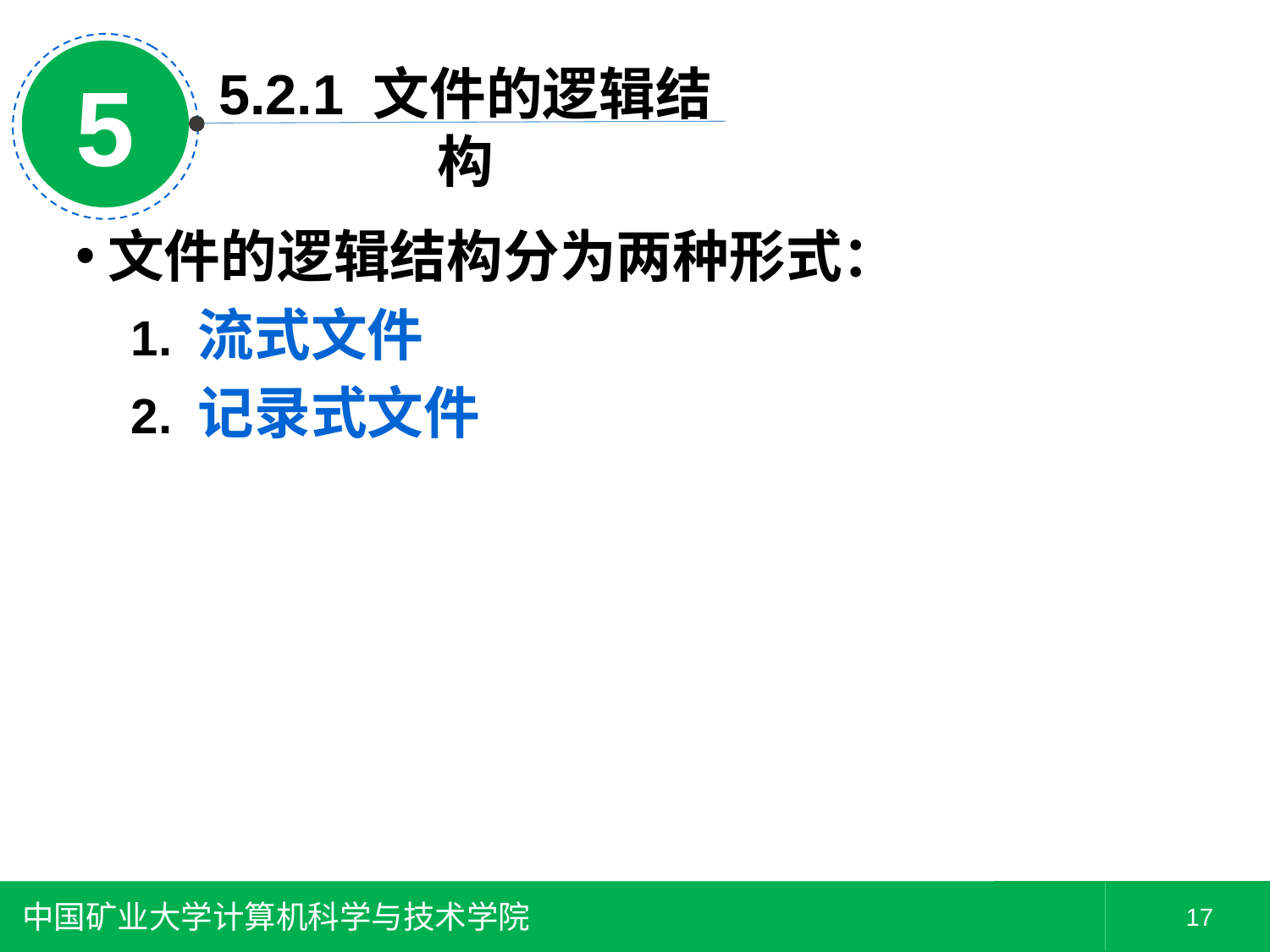

5
5.2.1 文件的逻辑结构

文件的逻辑结构分为两种形式：
    1. 流式文件
    2. 记录式文件